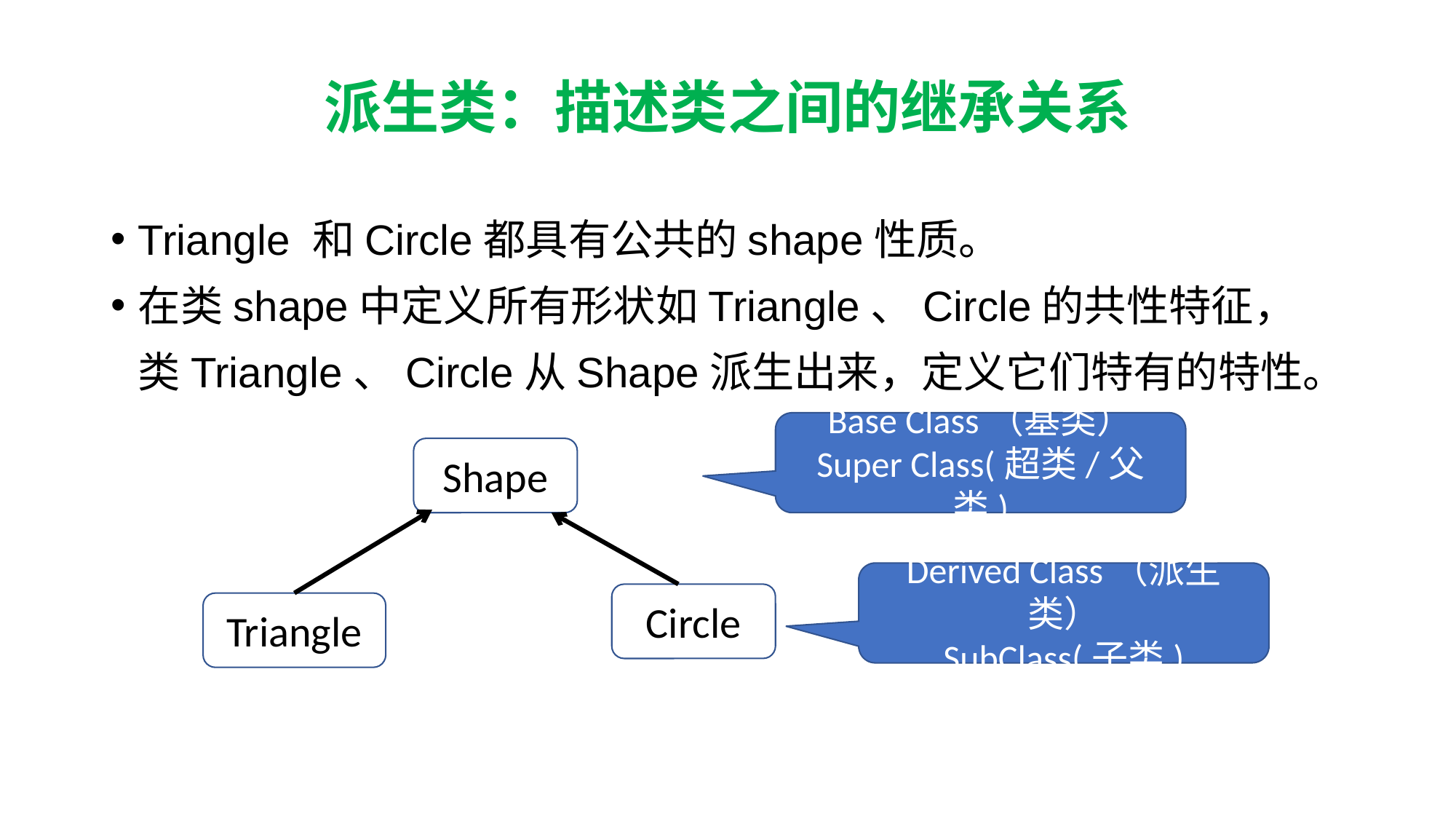

# 派生类：描述类之间的继承关系
Triangle 和Circle都具有公共的shape性质。
在类shape中定义所有形状如Triangle、Circle的共性特征， 类Triangle、Circle从Shape派生出来，定义它们特有的特性。

Base Class（基类）
Super Class(超类/父类)
Shape
Derived Class（派生类）
SubClass(子类)
Circle
Triangle